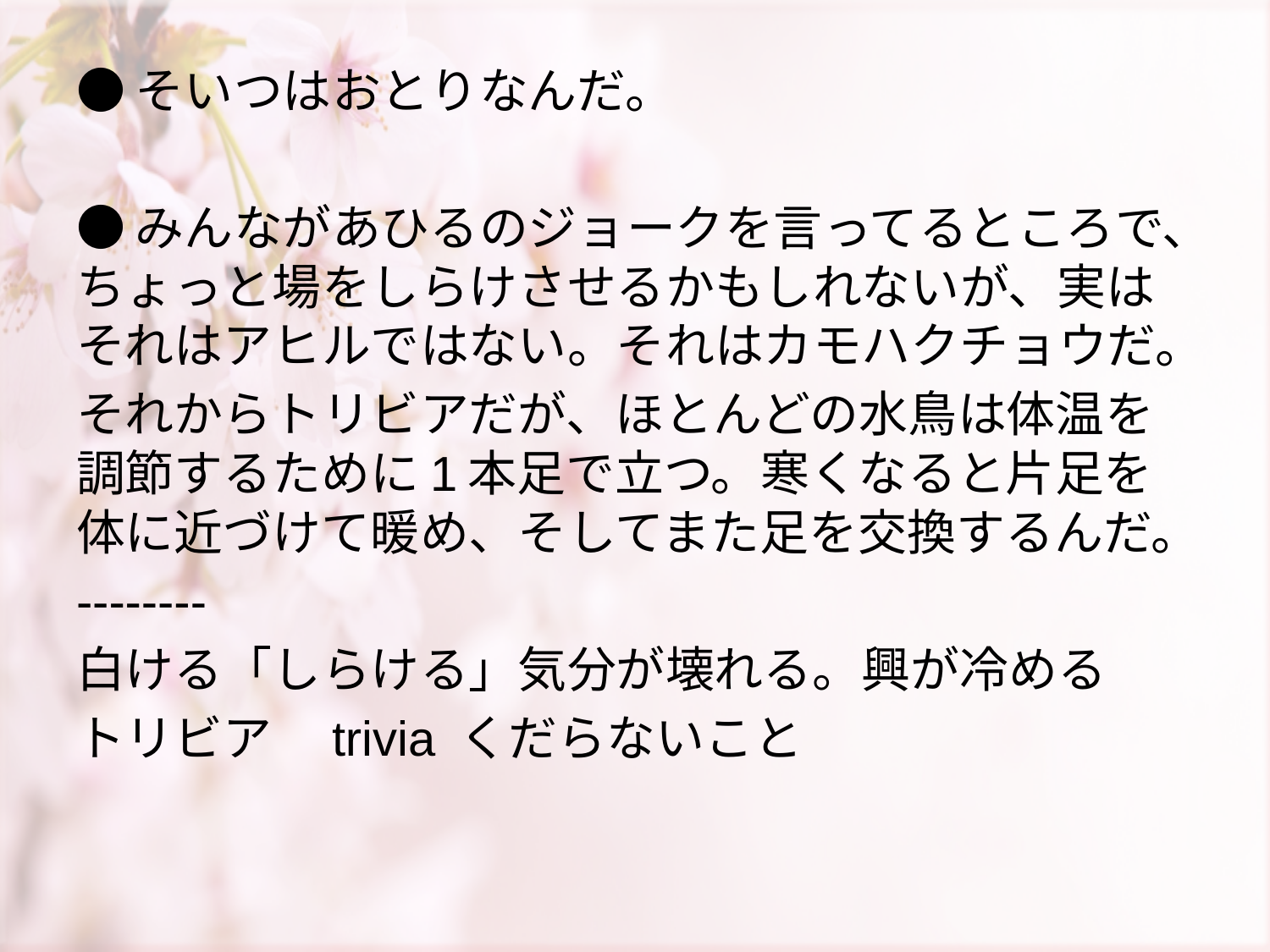

●そいつはおとりなんだ。

●みんながあひるのジョークを言ってるところで、ちょっと場をしらけさせるかもしれないが、実はそれはアヒルではない。それはカモハクチョウだ。
それからトリビアだが、ほとんどの水鳥は体温を調節するために1本足で立つ。寒くなると片足を体に近づけて暖め、そしてまた足を交換するんだ。
--------
白ける「しらける」気分が壊れる。興が冷める
トリビア　trivia くだらないこと